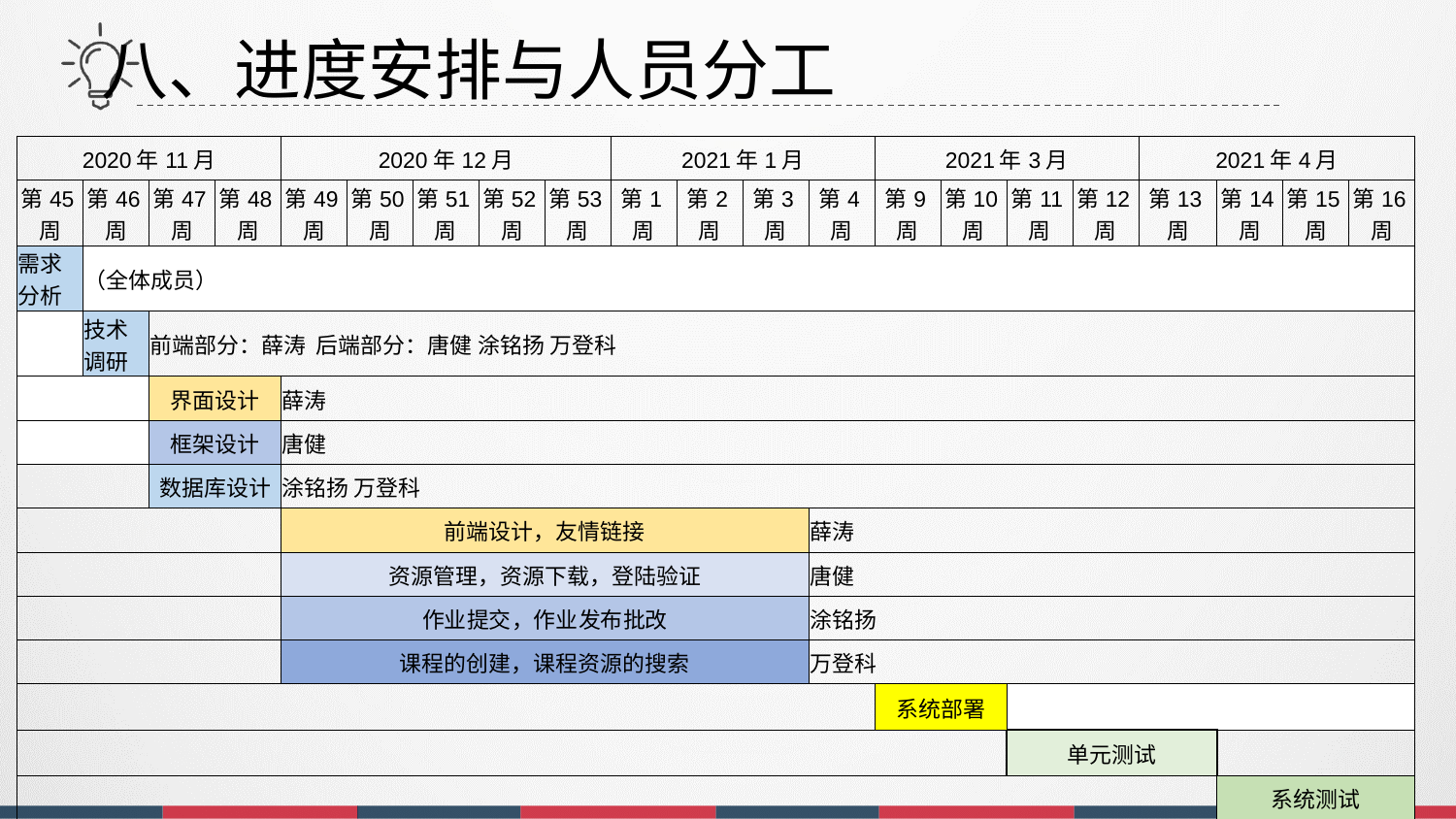

八、进度安排与人员分工

| 2020年11月 |  |  |  | 2020年12月 |  |  |  |  | 2021年1月 |  |  |  | 2021年3月 |  |  |  | 2021年4月 |  |  |  |
| --- | --- | --- | --- | --- | --- | --- | --- | --- | --- | --- | --- | --- | --- | --- | --- | --- | --- | --- | --- | --- |
| 第45周 | 第46周 | 第47周 | 第48周 | 第49周 | 第50周 | 第51周 | 第52周 | 第53周 | 第1周 | 第2周 | 第3周 | 第4周 | 第9周 | 第10周 | 第11周 | 第12周 | 第13周 | 第14周 | 第15周 | 第16周 |
| 需求分析 | （全体成员） |  |  |  |  |  |  |  |  |  |  |  |  |  |  |  |  |  |  |  |
|  | 技术调研 | 前端部分：薛涛 后端部分：唐健 涂铭扬 万登科 |  |  |  |  |  |  |  |  |  |  |  |  |  |  |  |  |  |  |
|  |  | 界面设计 |  | 薛涛 |  |  |  |  |  |  |  |  |  |  |  |  |  |  |  |  |
|  |  | 框架设计 |  | 唐健 |  |  |  |  |  |  |  |  |  |  |  |  |  |  |  |  |
|  |  | 数据库设计 |  | 涂铭扬 万登科 |  |  |  |  |  |  |  |  |  |  |  |  |  |  |  |  |
|  |  |  |  | 前端设计，友情链接 |  |  |  |  |  |  |  | 薛涛 |  |  |  |  |  |  |  |  |
|  |  |  |  | 资源管理，资源下载，登陆验证 |  |  |  |  |  |  |  | 唐健 |  |  |  |  |  |  |  |  |
|  |  |  |  | 作业提交，作业发布批改 |  |  |  |  |  |  |  | 涂铭扬 |  |  |  |  |  |  |  |  |
|  |  |  |  | 课程的创建，课程资源的搜索 |  |  |  |  |  |  |  | 万登科 |  |  |  |  |  |  |  |  |
|  |  |  |  |  |  |  |  |  |  |  |  |  | 系统部署 |  |  |  |  |  |  |  |
|  |  |  |  |  |  |  |  |  |  |  |  |  |  |  | 单元测试 |  |  |  |  |  |
|  |  |  |  |  |  |  |  |  |  |  |  |  |  |  |  |  |  | 系统测试 |  |  |